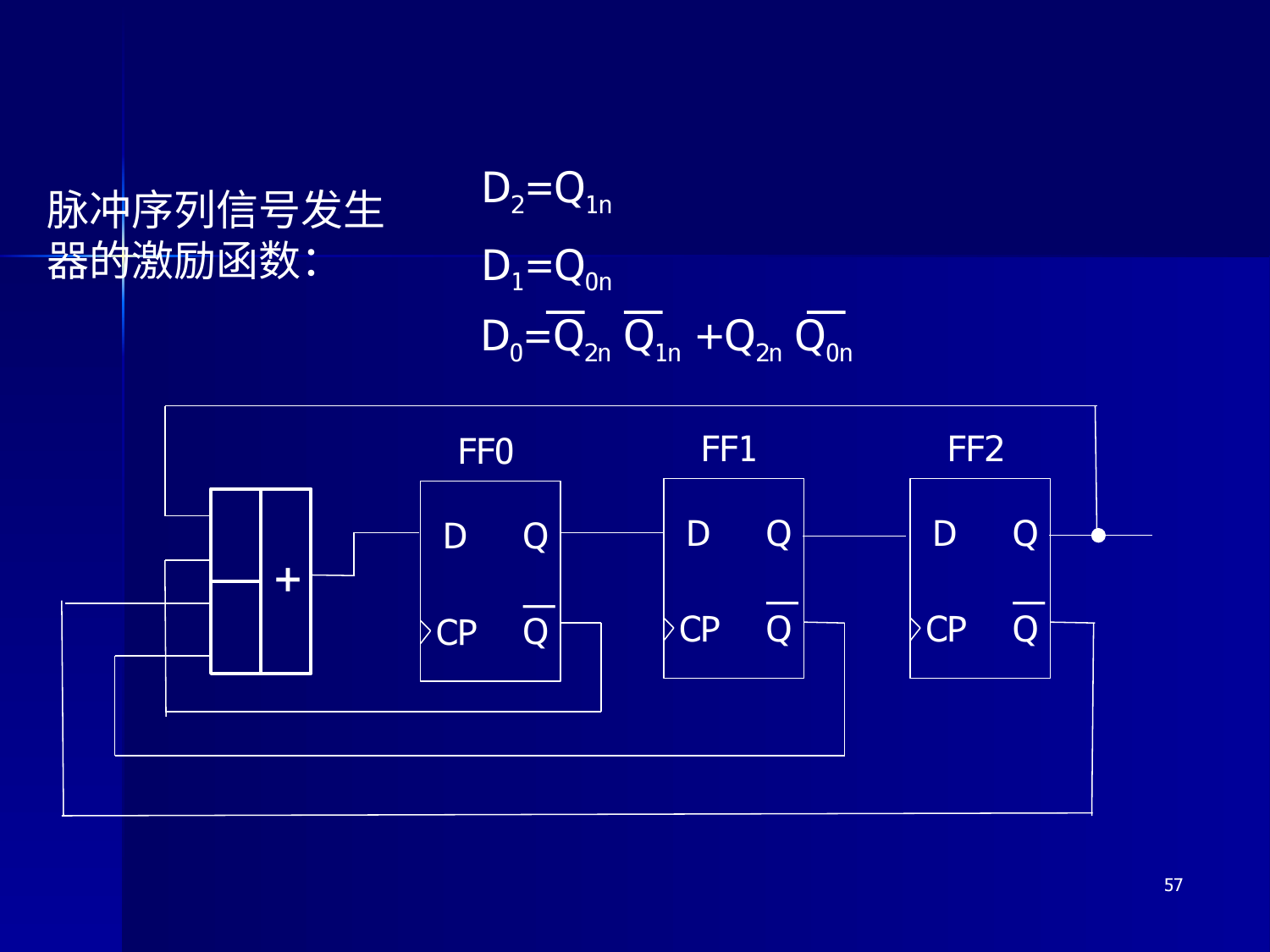

#
D2=Q1n
脉冲序列信号发生器的激励函数：
D1=Q0n
     —   —           —
D0=Q2n Q1n +Q2n Q0n

FF1
FF0

D
Q
—
Q
CP

D
Q
—
Q
CP

D
Q
—
Q
CP
FF2

+
57